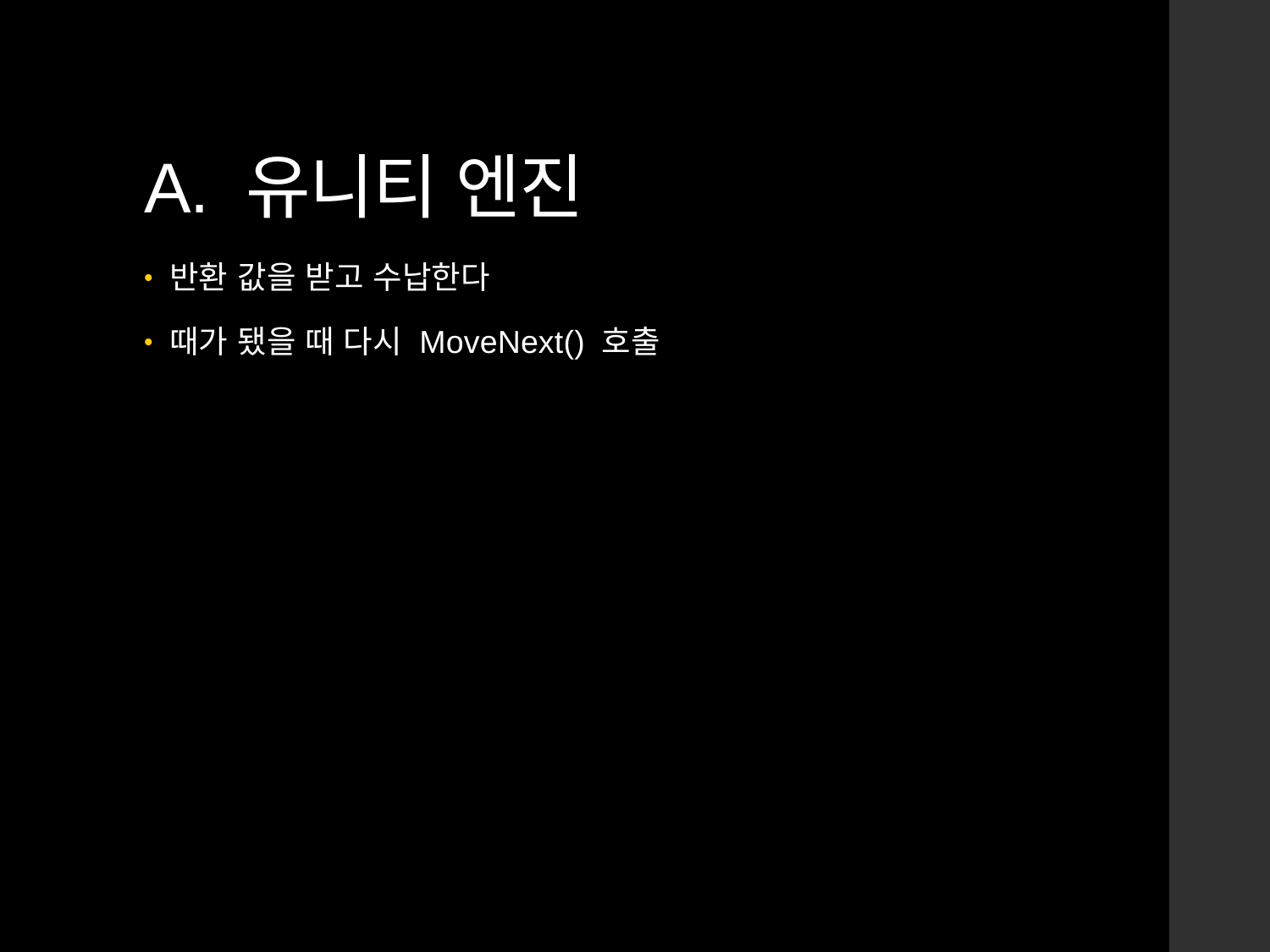

# A. 유니티 엔진
반환 값을 받고 수납한다
때가 됐을 때 다시 MoveNext() 호출